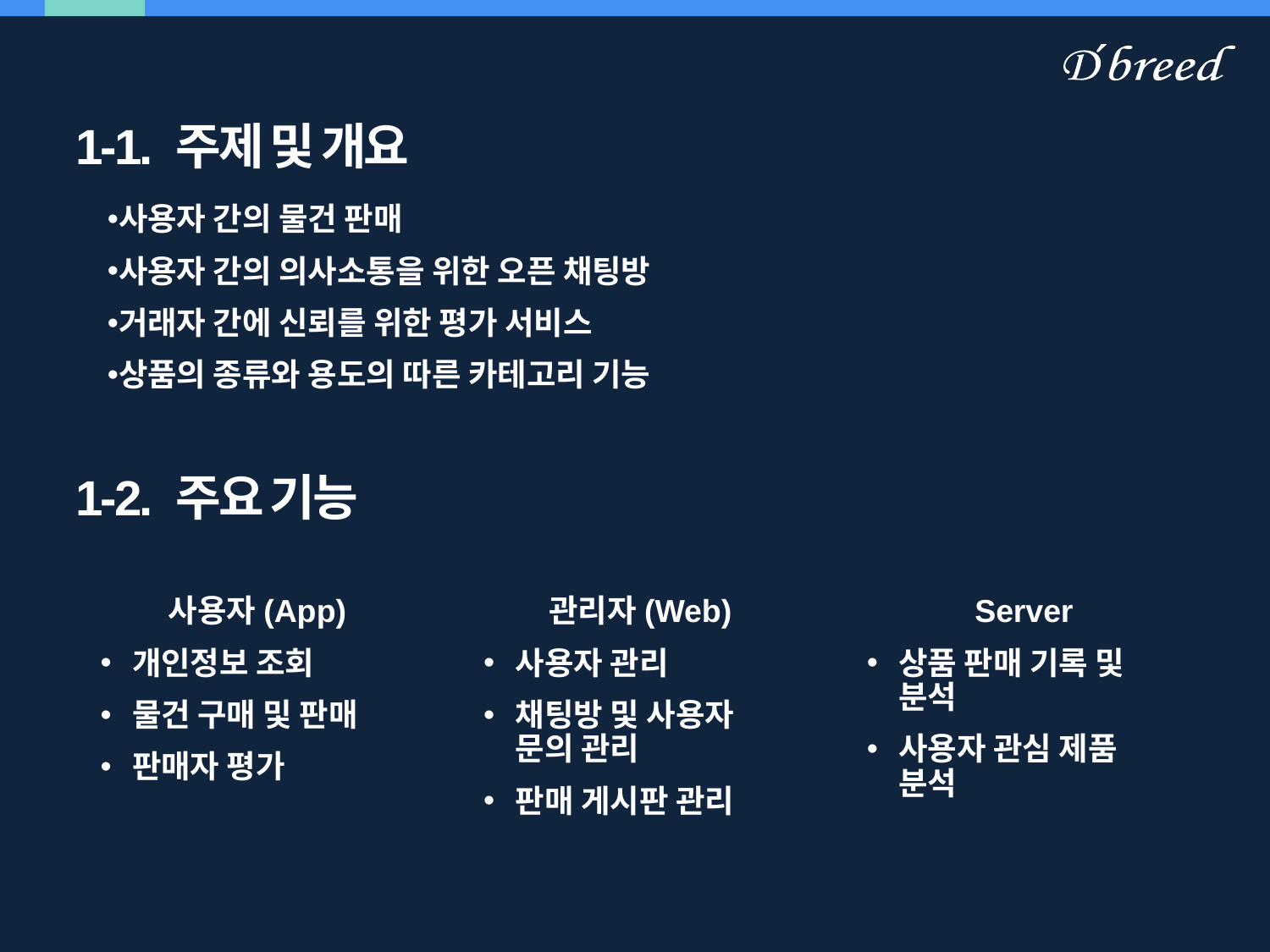

1-1. 주제 및 개요
사용자 간의 물건 판매
사용자 간의 의사소통을 위한 오픈 채팅방
거래자 간에 신뢰를 위한 평가 서비스
상품의 종류와 용도의 따른 카테고리 기능
1-2. 주요 기능
사용자(App)
개인정보 조회
물건 구매 및 판매
판매자 평가
관리자(Web)
사용자 관리
채팅방 및 사용자 문의 관리
판매 게시판 관리
Server
상품 판매 기록 및 분석
사용자 관심 제품 분석